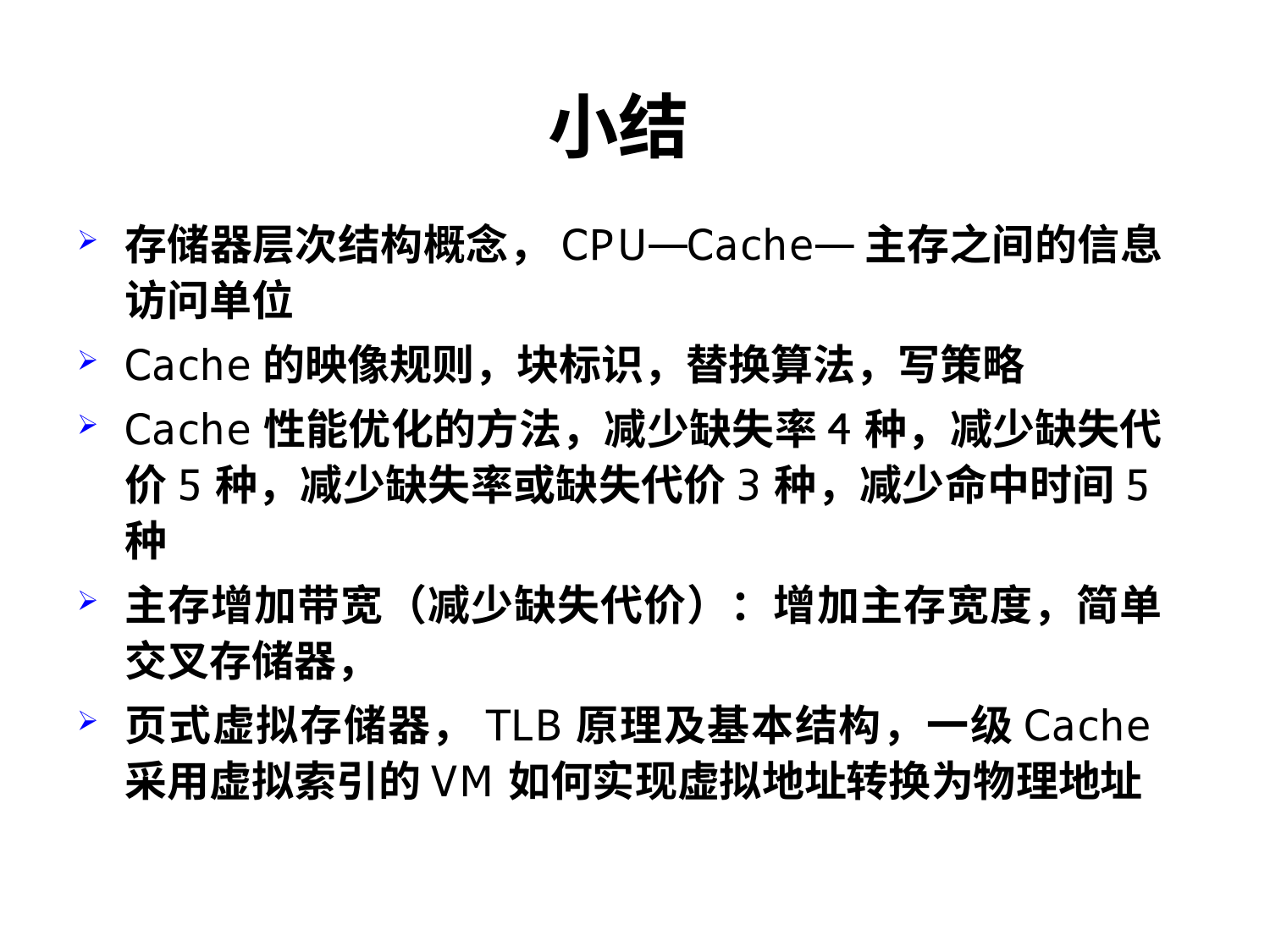

小结
存储器层次结构概念，CPU—Cache—主存之间的信息访问单位
Cache的映像规则，块标识，替换算法，写策略
Cache性能优化的方法，减少缺失率4种，减少缺失代价5种，减少缺失率或缺失代价3种，减少命中时间5种
主存增加带宽（减少缺失代价）：增加主存宽度，简单交叉存储器，
页式虚拟存储器，TLB原理及基本结构，一级Cache采用虚拟索引的VM如何实现虚拟地址转换为物理地址
41